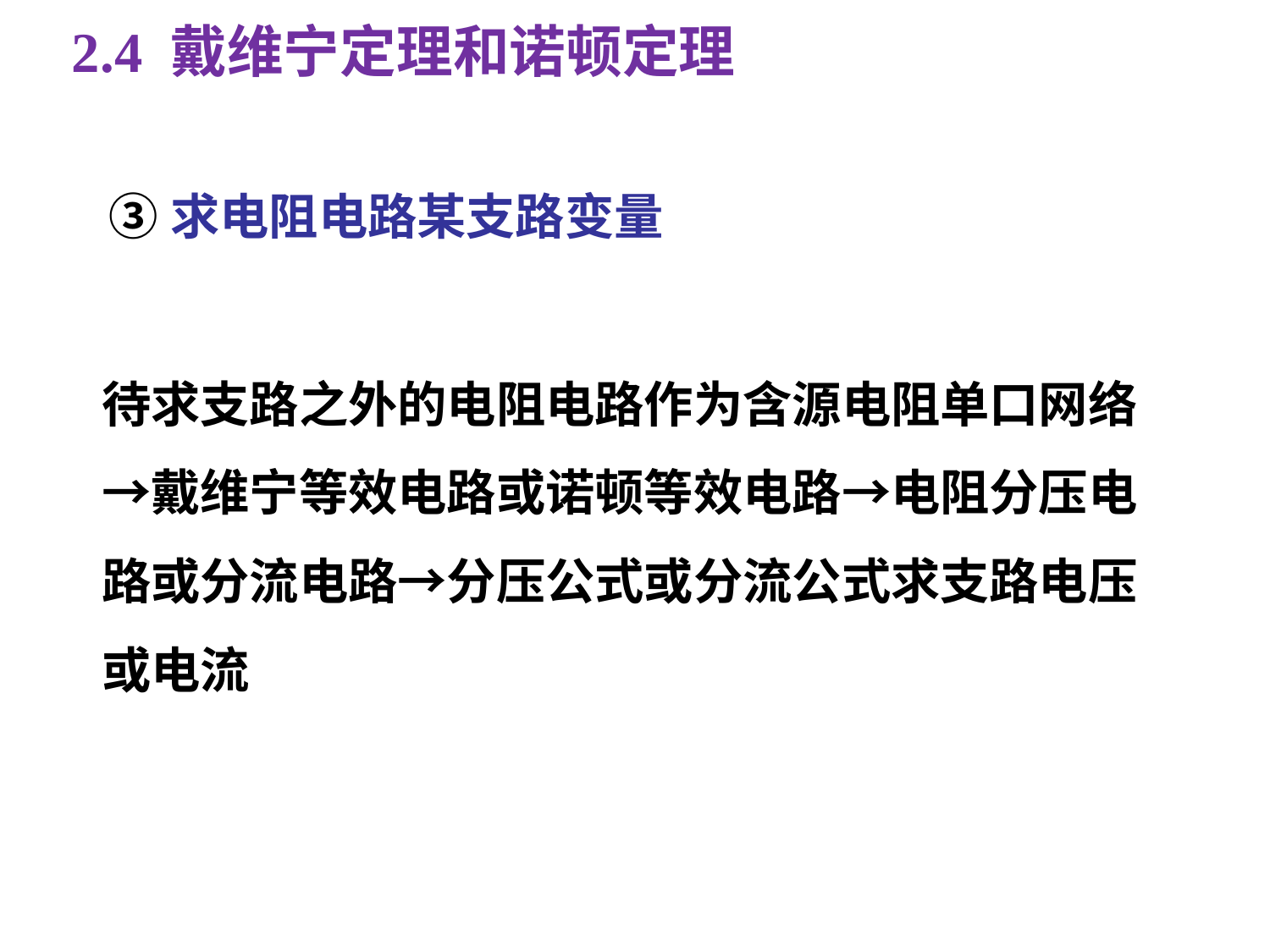

2.4 戴维宁定理和诺顿定理
③求电阻电路某支路变量
待求支路之外的电阻电路作为含源电阻单口网络→戴维宁等效电路或诺顿等效电路→电阻分压电路或分流电路→分压公式或分流公式求支路电压或电流